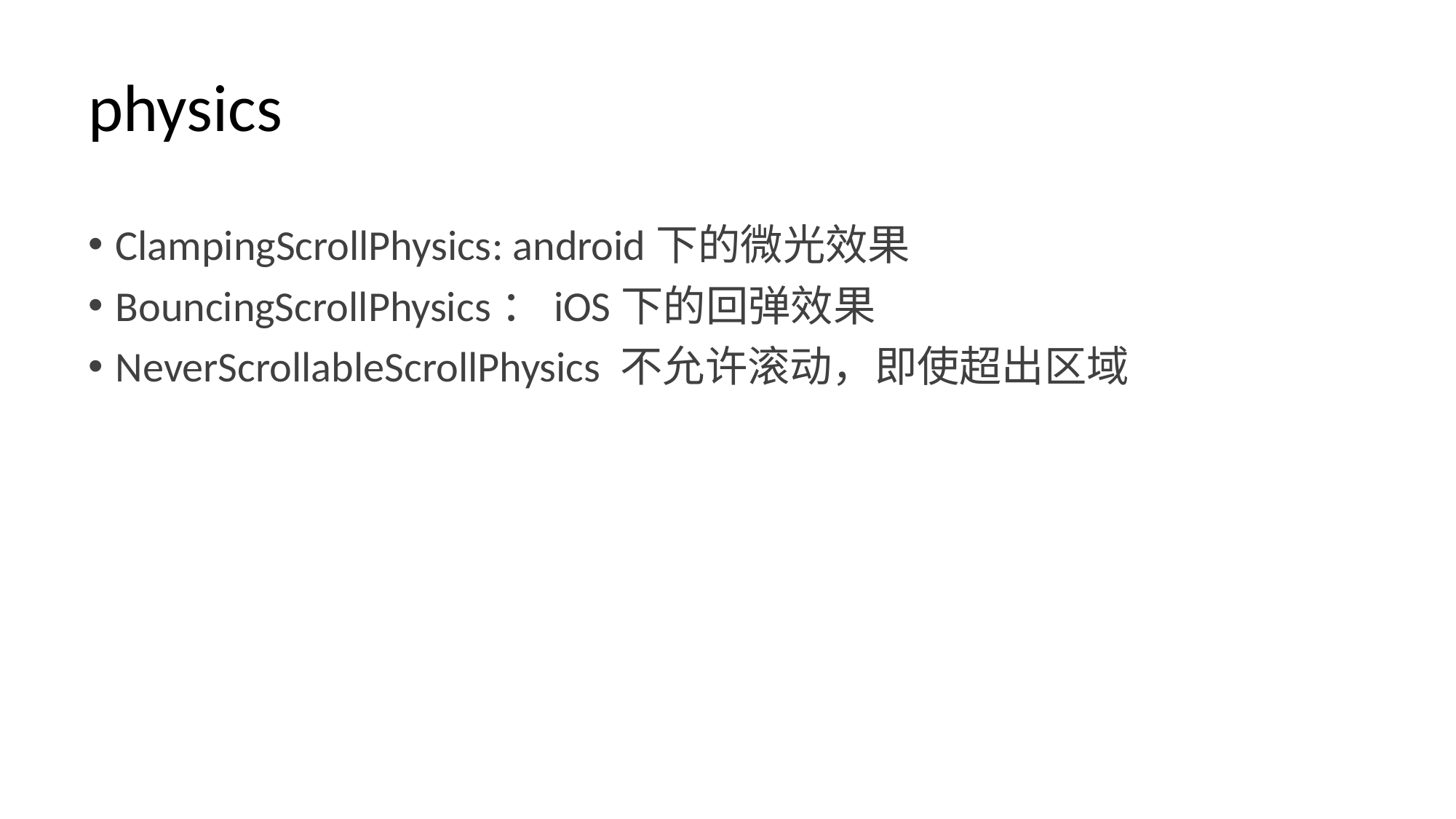

# physics
ClampingScrollPhysics: android下的微光效果
BouncingScrollPhysics：iOS下的回弹效果
NeverScrollableScrollPhysics 不允许滚动，即使超出区域